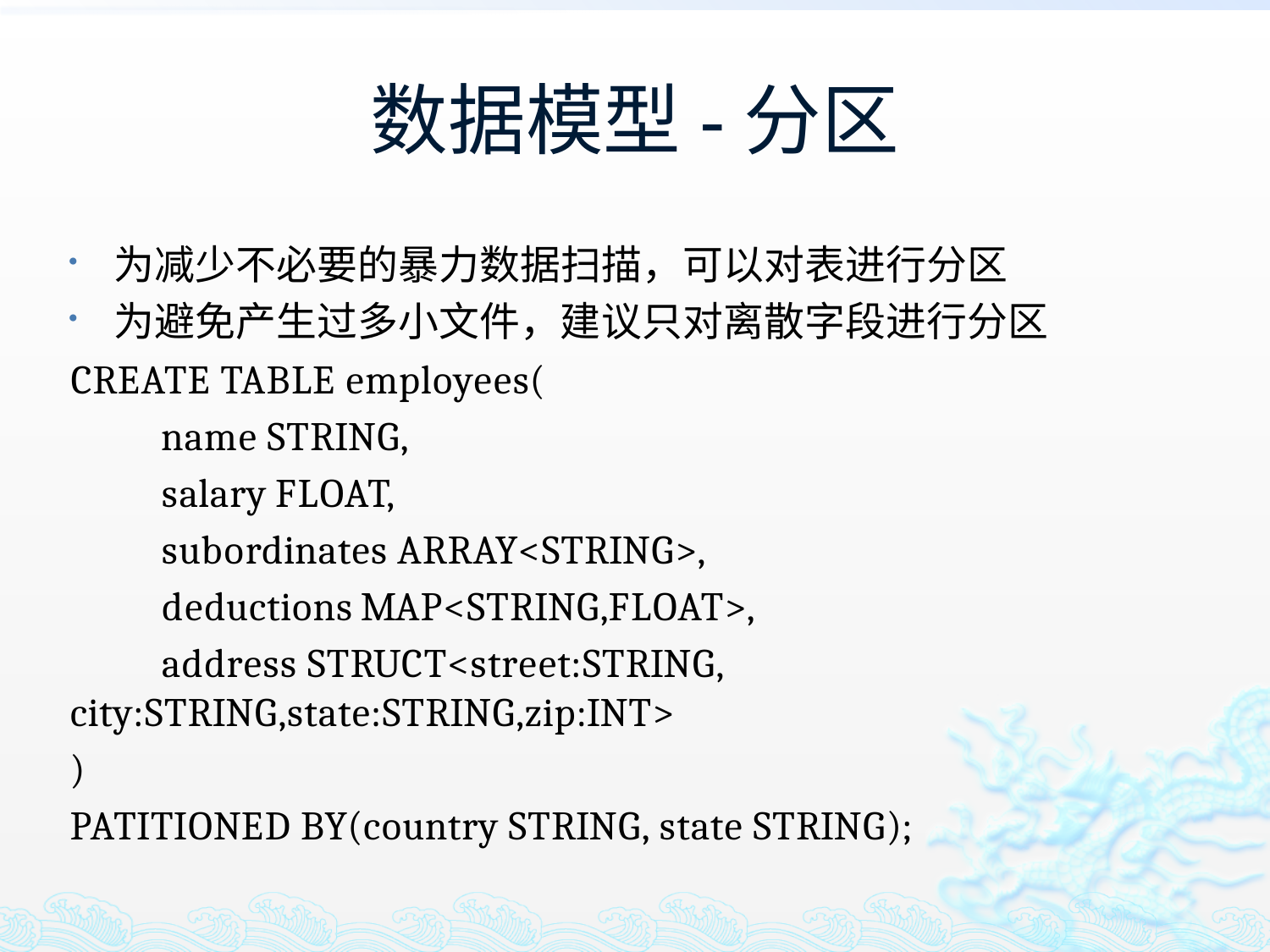

# 数据模型-分区
为减少不必要的暴力数据扫描，可以对表进行分区
为避免产生过多小文件，建议只对离散字段进行分区
CREATE TABLE employees(
	name STRING,
	salary FLOAT,
	subordinates ARRAY<STRING>,
	deductions MAP<STRING,FLOAT>,
	address STRUCT<street:STRING, city:STRING,state:STRING,zip:INT>
)
PATITIONED BY(country STRING, state STRING);